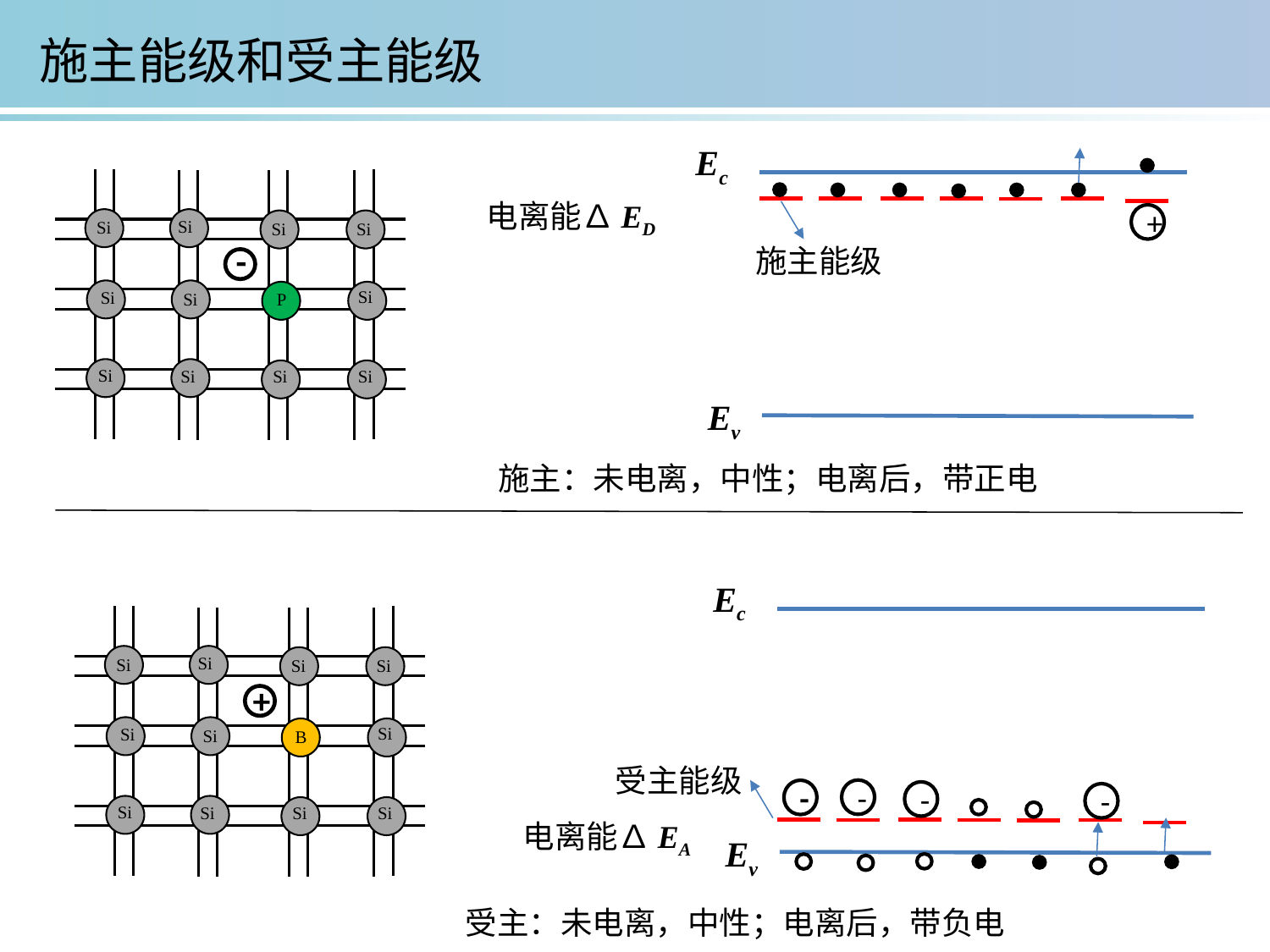

施主能级和受主能级
Ec

施主能级
Ev

Si
Si
Si
Si
-

Si
Si
Si
P
Si
Si
Si
Si
电离能∆ED
+
施主：未电离，中性；电离后，带正电
Ec

Si
Si
Si
Si
+

Si
Si
Si
B
Si
Si
Si
Si
受主能级
-
-
-
-

电离能∆EA
Ev

受主：未电离，中性；电离后，带负电